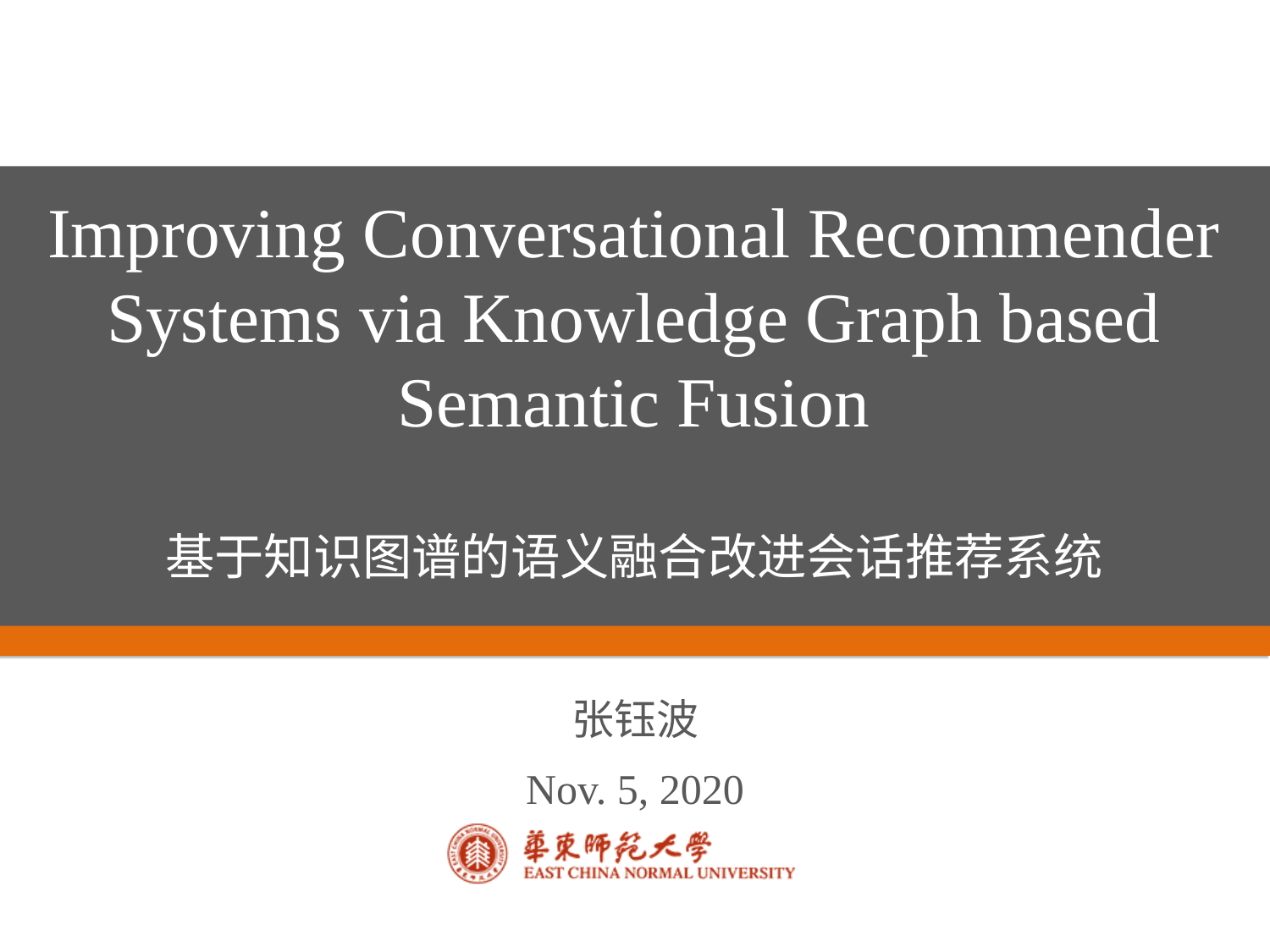

Improving Conversational Recommender Systems via Knowledge Graph based Semantic Fusion
基于知识图谱的语义融合改进会话推荐系统
张钰波
Nov. 5, 2020